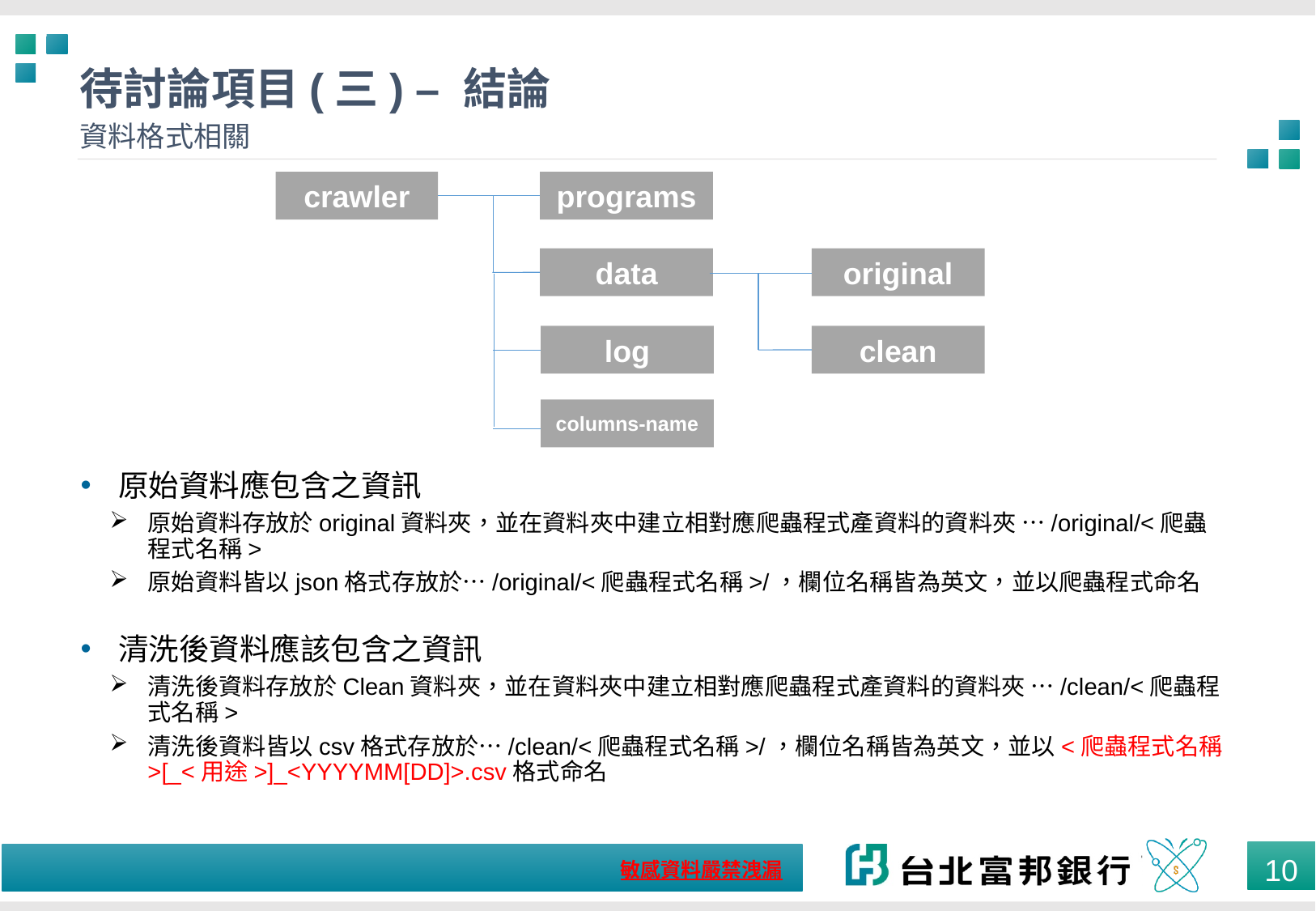

# 待討論項目(三) – 結論
資料格式相關
crawler
programs
data
original
log
clean
columns-name
原始資料應包含之資訊
原始資料存放於original資料夾，並在資料夾中建立相對應爬蟲程式產資料的資料夾 …/original/<爬蟲程式名稱>
原始資料皆以json格式存放於…/original/<爬蟲程式名稱>/，欄位名稱皆為英文，並以爬蟲程式命名

清洗後資料應該包含之資訊
清洗後資料存放於Clean資料夾，並在資料夾中建立相對應爬蟲程式產資料的資料夾 …/clean/<爬蟲程式名稱>
清洗後資料皆以csv格式存放於…/clean/<爬蟲程式名稱>/，欄位名稱皆為英文，並以<爬蟲程式名稱>[_<用途>]_<YYYYMM[DD]>.csv格式命名